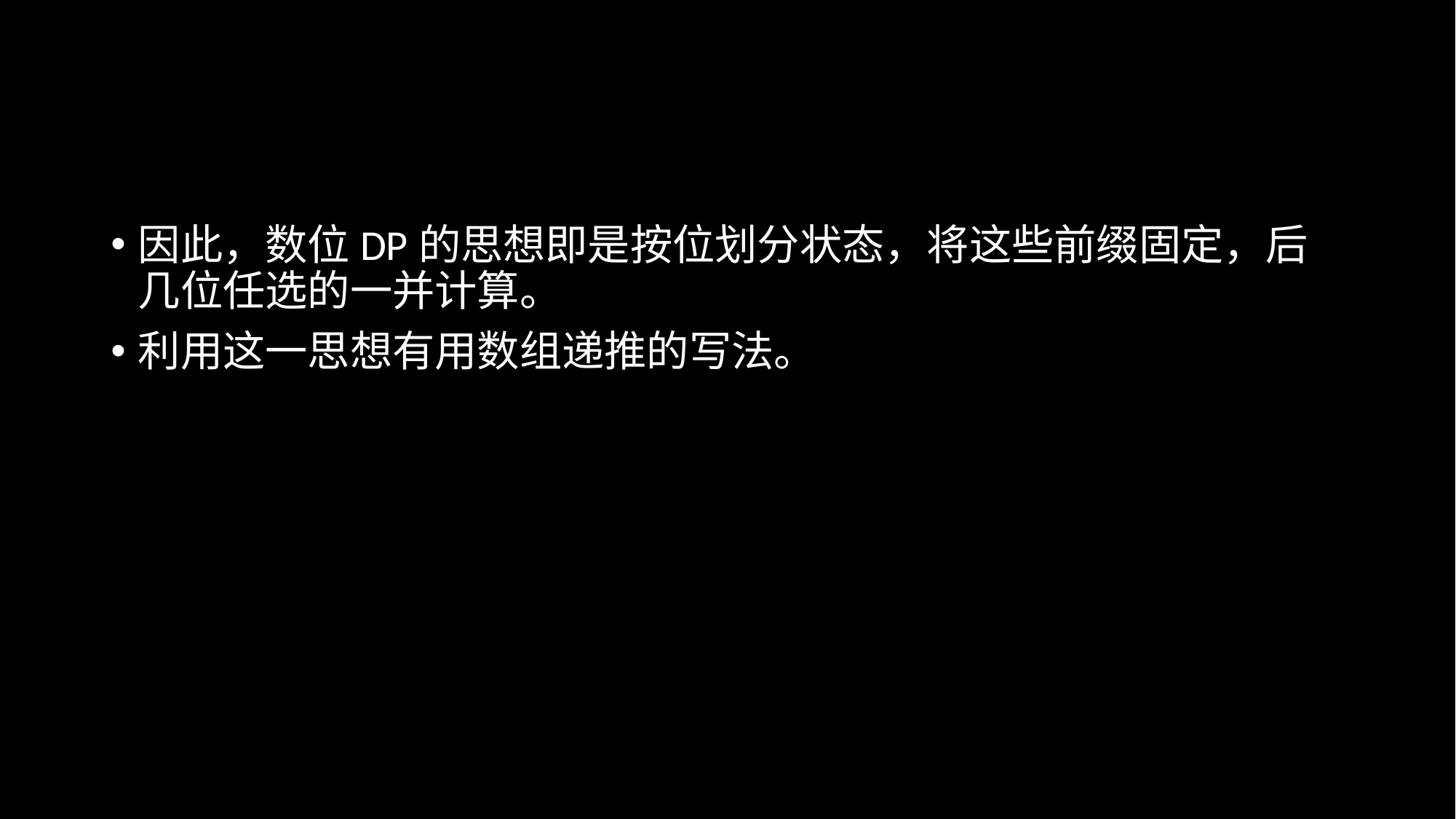

#
因此，数位DP的思想即是按位划分状态，将这些前缀固定，后几位任选的一并计算。
利用这一思想有用数组递推的写法。